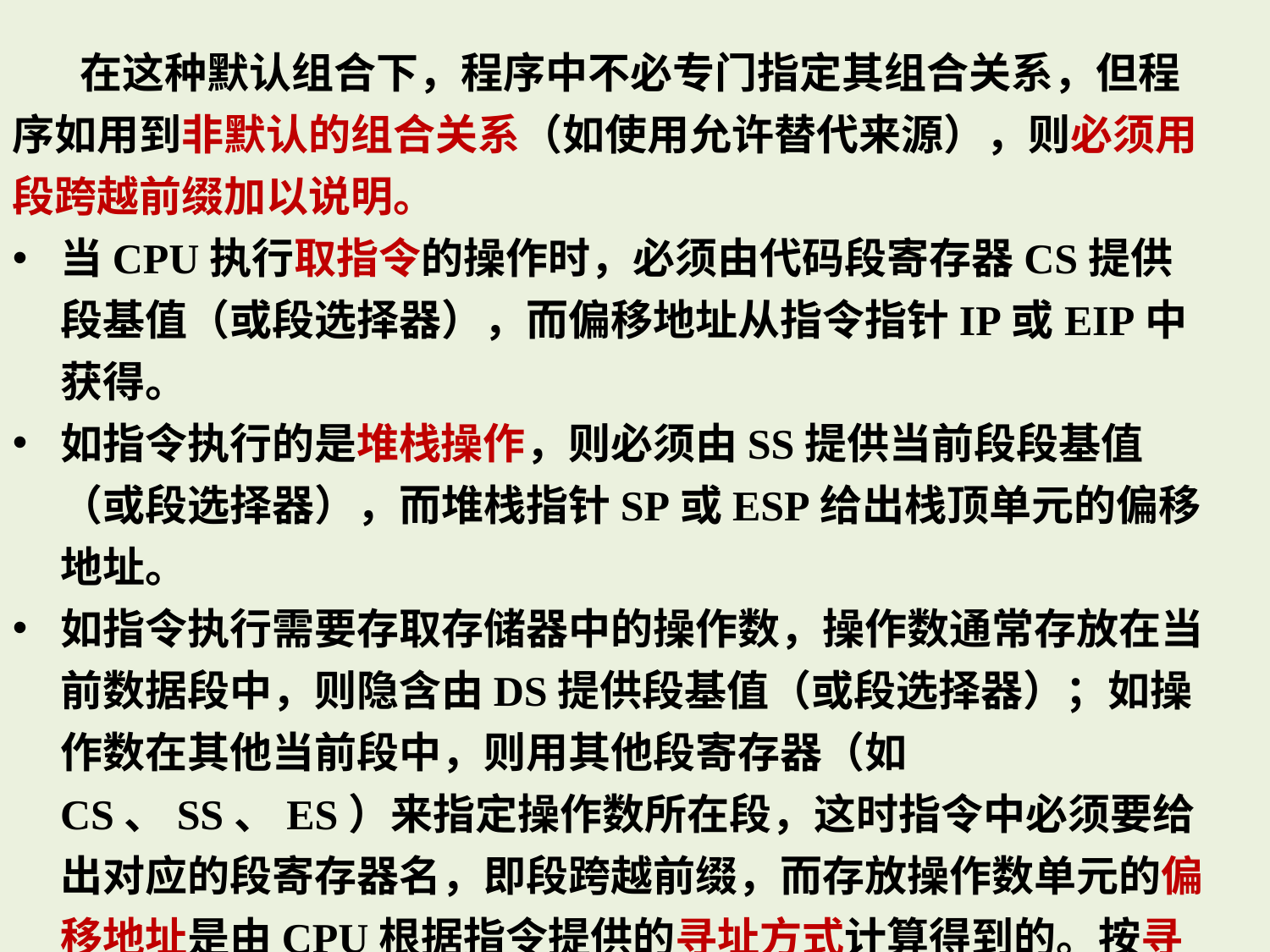

在这种默认组合下，程序中不必专门指定其组合关系，但程序如用到非默认的组合关系（如使用允许替代来源），则必须用段跨越前缀加以说明。
当CPU执行取指令的操作时，必须由代码段寄存器CS提供段基值（或段选择器），而偏移地址从指令指针IP或EIP中获得。
如指令执行的是堆栈操作，则必须由SS提供当前段段基值（或段选择器），而堆栈指针SP或ESP给出栈顶单元的偏移地址。
如指令执行需要存取存储器中的操作数，操作数通常存放在当前数据段中，则隐含由DS提供段基值（或段选择器）；如操作数在其他当前段中，则用其他段寄存器（如CS、SS、ES）来指定操作数所在段，这时指令中必须要给出对应的段寄存器名，即段跨越前缀，而存放操作数单元的偏移地址是由CPU根据指令提供的寻址方式计算得到的。按寻址方式计算出来的偏移地址又称为有效地址EA（Effective Address）。
74